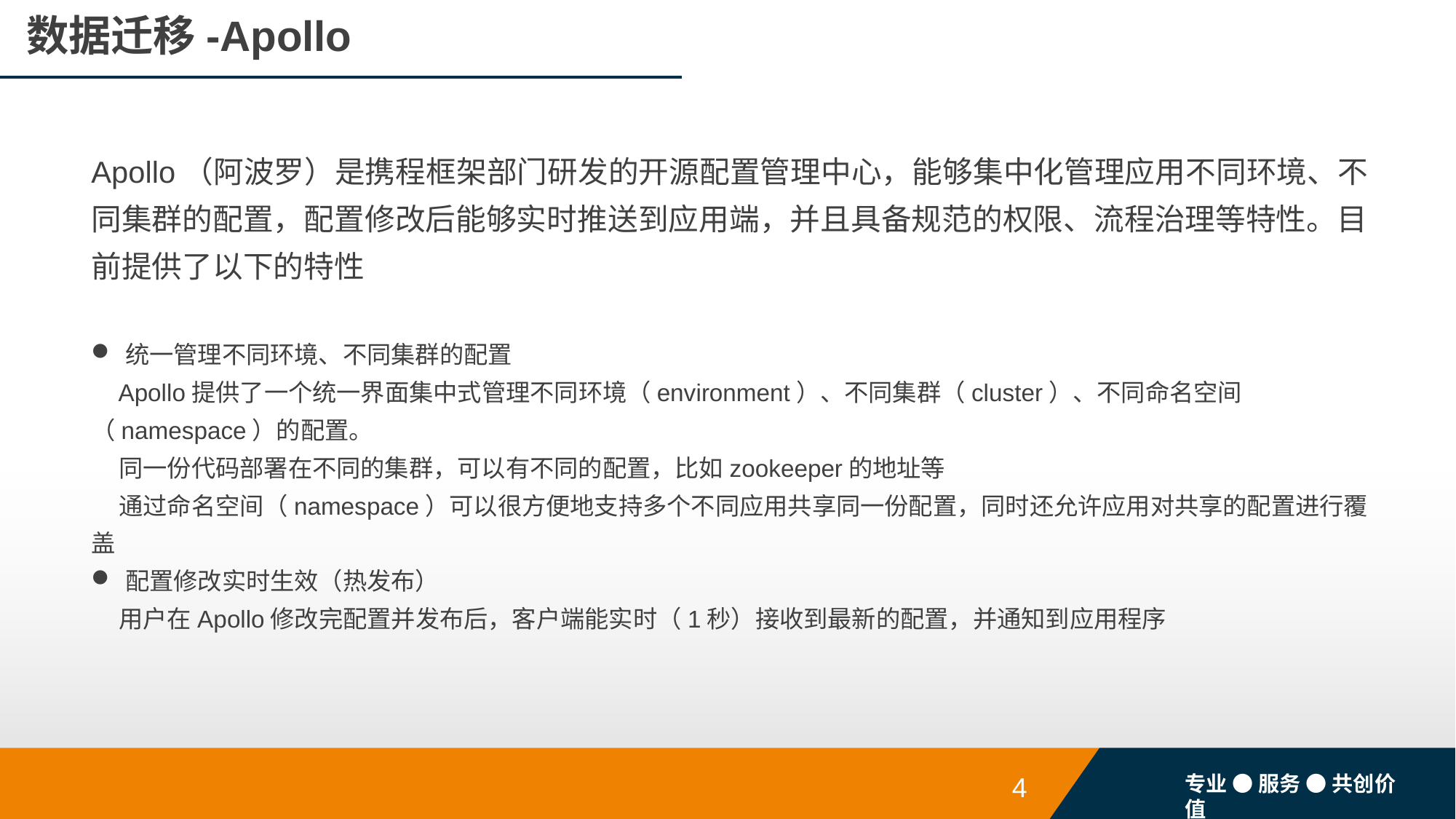

# 数据迁移-Apollo
Apollo（阿波罗）是携程框架部门研发的开源配置管理中心，能够集中化管理应用不同环境、不同集群的配置，配置修改后能够实时推送到应用端，并且具备规范的权限、流程治理等特性。目前提供了以下的特性

统一管理不同环境、不同集群的配置
    Apollo提供了一个统一界面集中式管理不同环境（environment）、不同集群（cluster）、不同命名空间（namespace）的配置。
    同一份代码部署在不同的集群，可以有不同的配置，比如zookeeper的地址等
    通过命名空间（namespace）可以很方便地支持多个不同应用共享同一份配置，同时还允许应用对共享的配置进行覆盖
配置修改实时生效（热发布）
    用户在Apollo修改完配置并发布后，客户端能实时（1秒）接收到最新的配置，并通知到应用程序